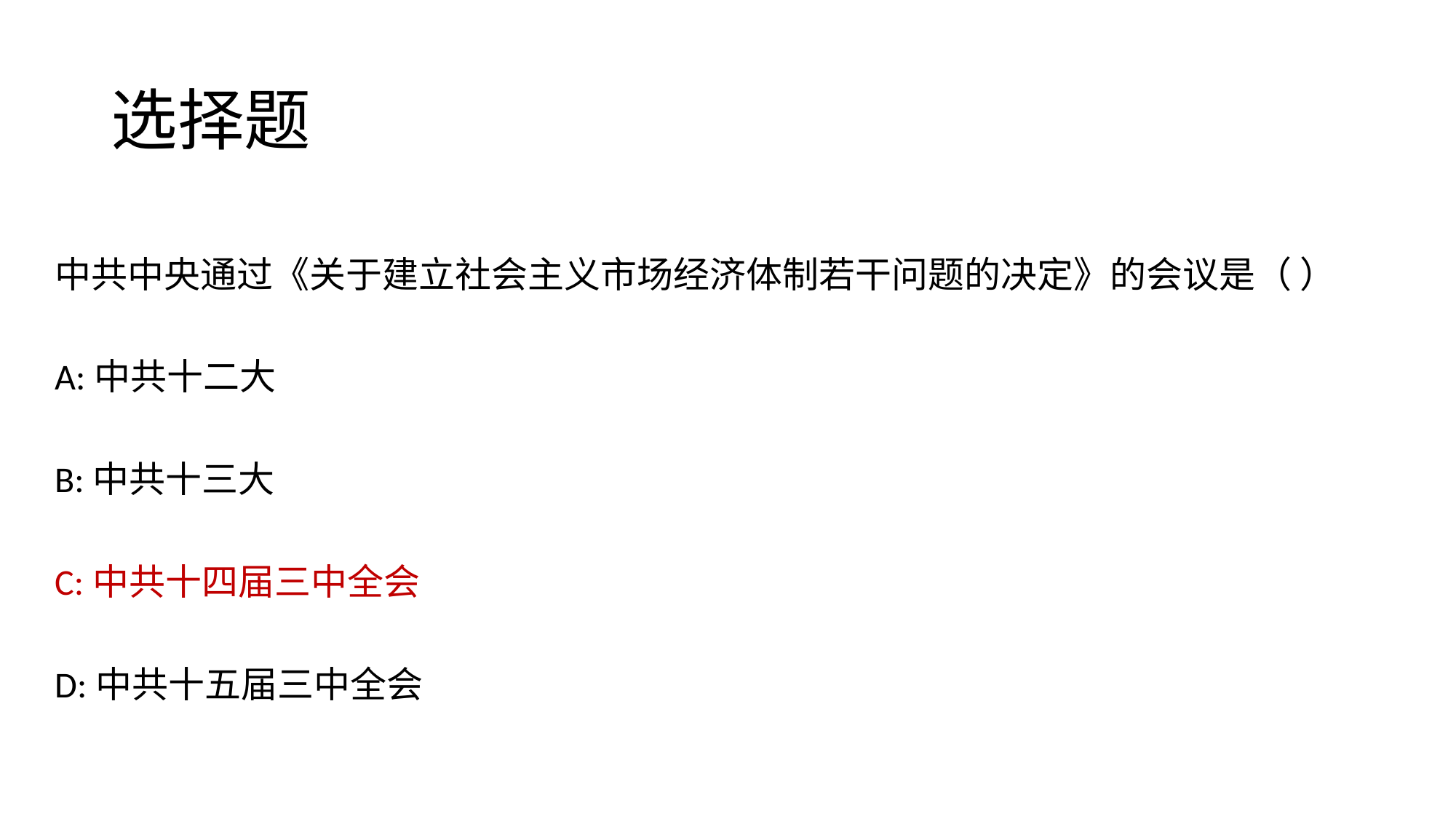

# 选择题
中共中央通过《关于建立社会主义市场经济体制若干问题的决定》的会议是（ ）
A:中共十二大
B:中共十三大
C:中共十四届三中全会
D:中共十五届三中全会